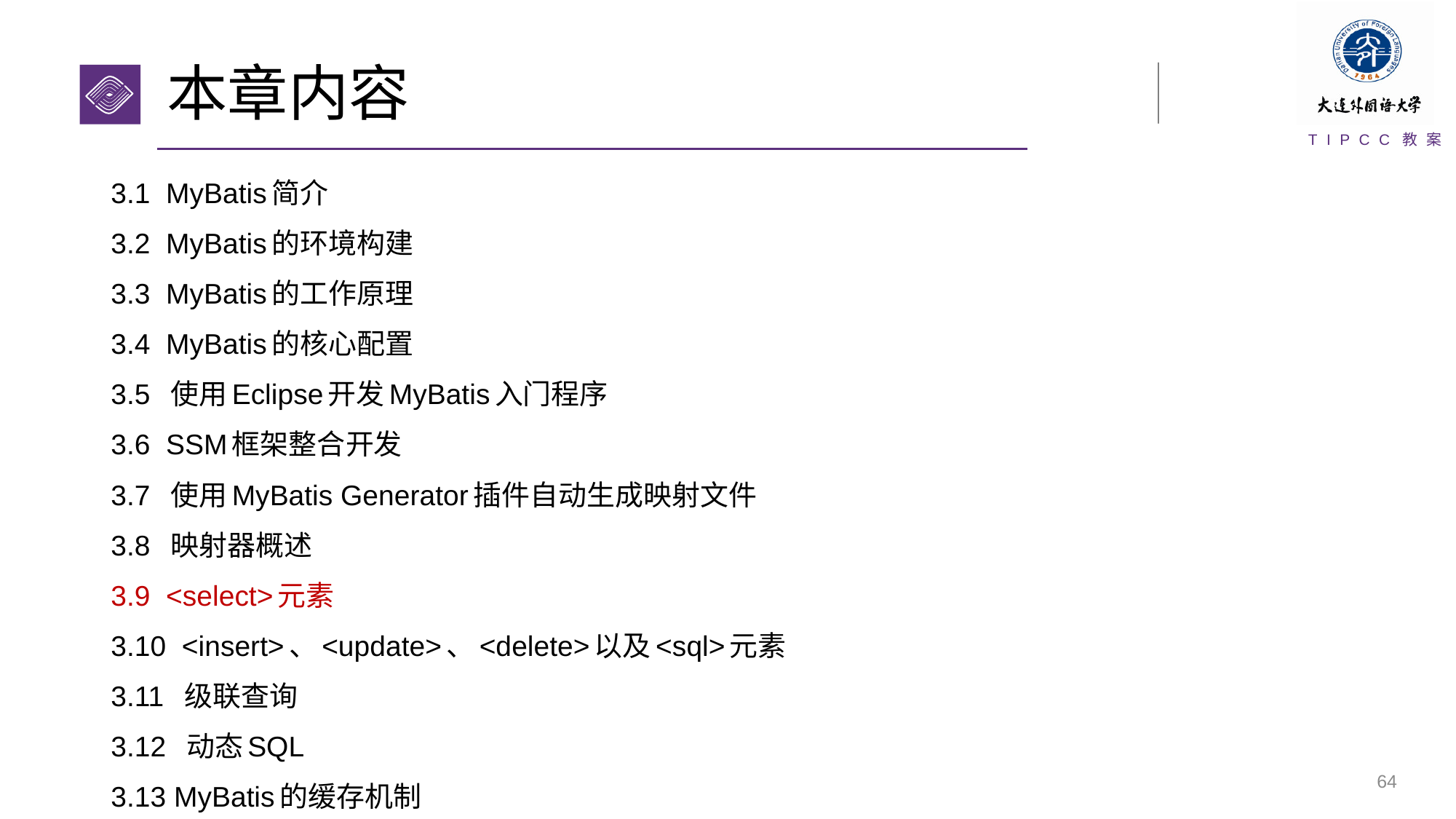

# 本章内容
3.1  MyBatis简介
3.2  MyBatis的环境构建
3.3  MyBatis的工作原理
3.4  MyBatis的核心配置
3.5  使用Eclipse开发MyBatis入门程序
3.6  SSM框架整合开发
3.7  使用MyBatis Generator插件自动生成映射文件
3.8  映射器概述
3.9  <select>元素
3.10  <insert>、<update>、<delete>以及<sql>元素
3.11  级联查询
3.12  动态SQL
3.13 MyBatis的缓存机制
64